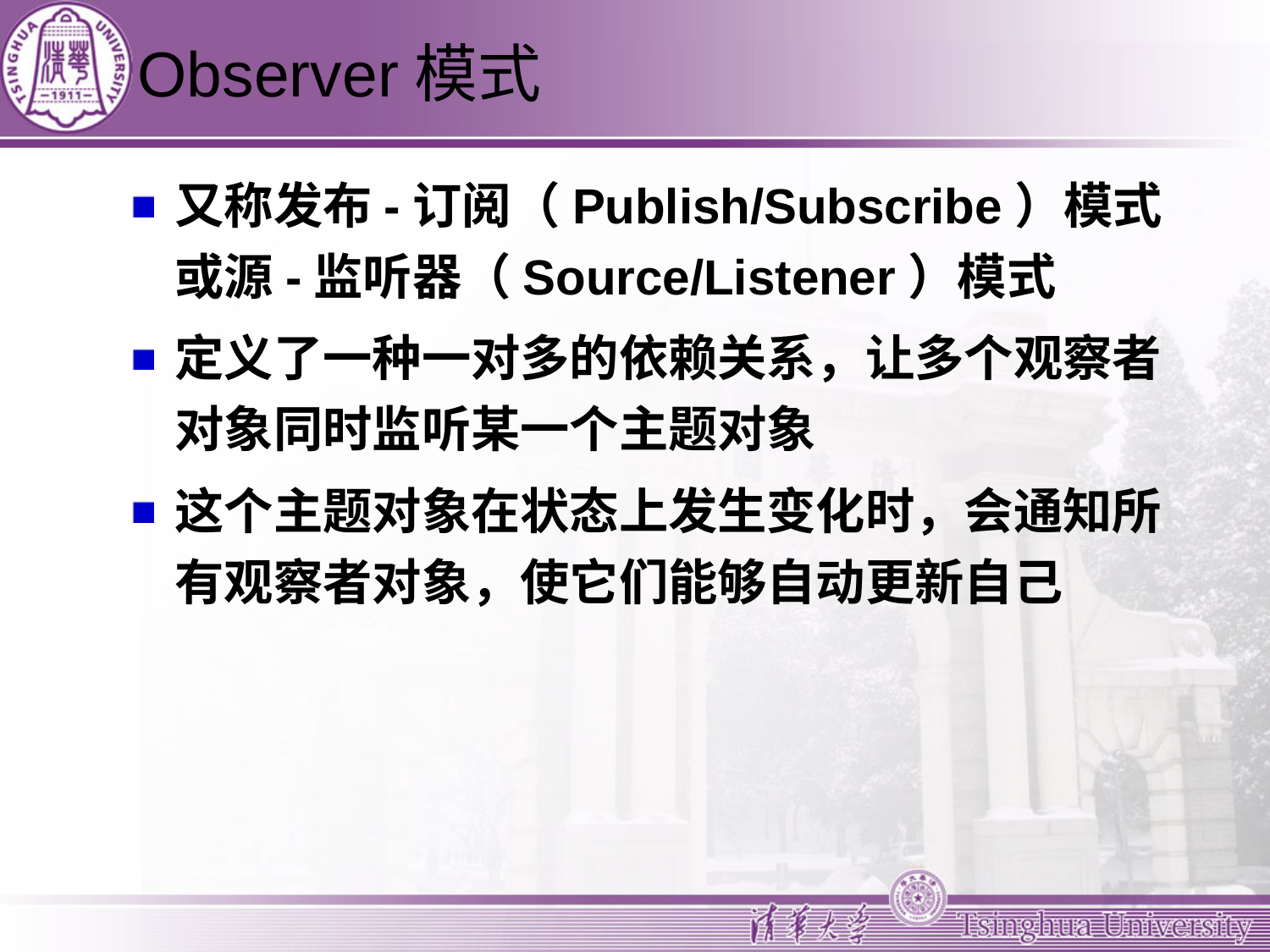

# Observer模式
又称发布-订阅（Publish/Subscribe）模式或源-监听器（Source/Listener）模式
定义了一种一对多的依赖关系，让多个观察者对象同时监听某一个主题对象
这个主题对象在状态上发生变化时，会通知所有观察者对象，使它们能够自动更新自己